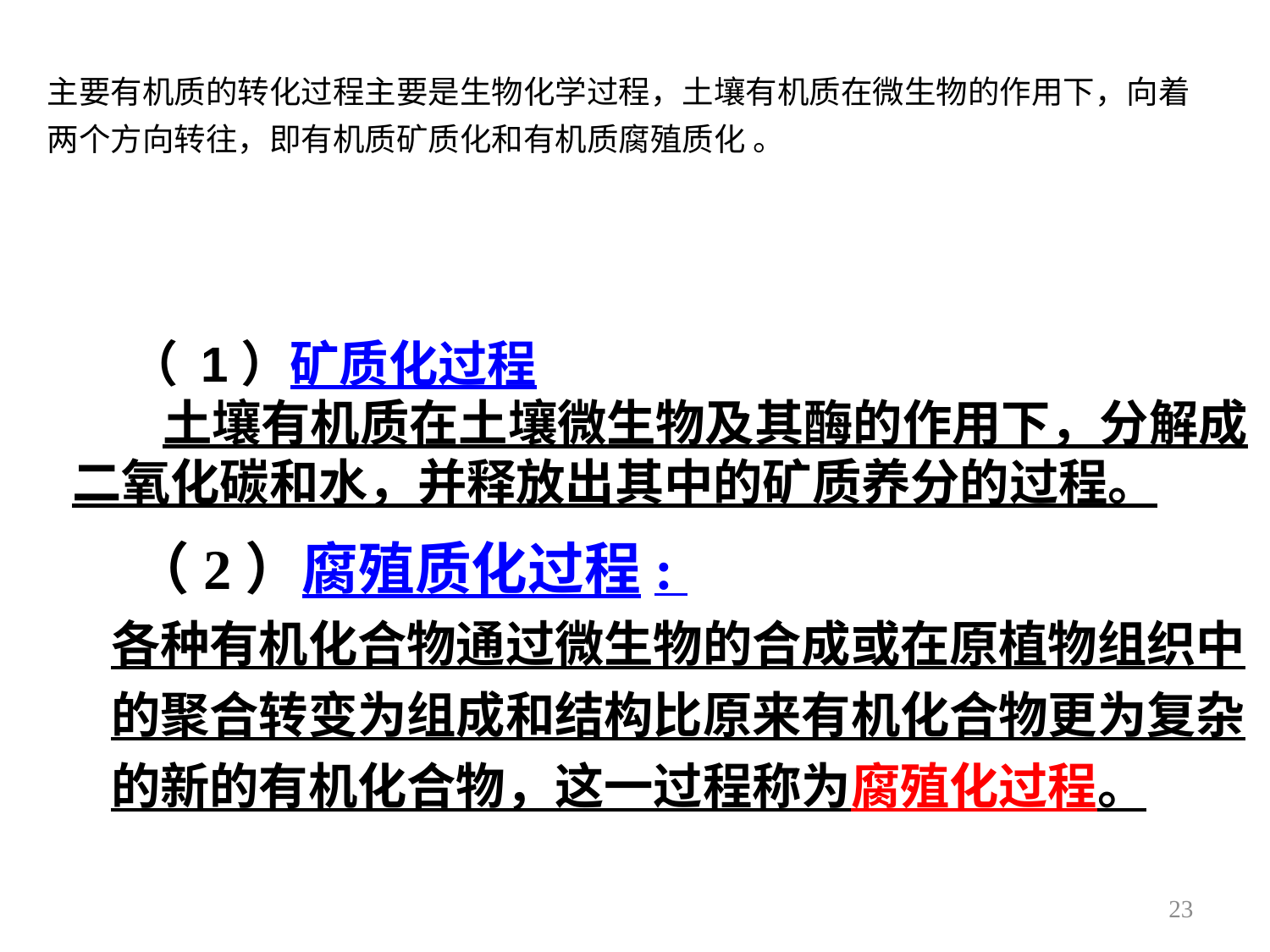

主要有机质的转化过程主要是生物化学过程，土壤有机质在微生物的作用下，向着两个方向转往，即有机质矿质化和有机质腐殖质化 。
    （ 1）矿质化过程
       土壤有机质在土壤微生物及其酶的作用下，分解成二氧化碳和水，并释放出其中的矿质养分的过程。
     （2）腐殖质化过程:
   各种有机化合物通过微生物的合成或在原植物组织中
   的聚合转变为组成和结构比原来有机化合物更为复杂
   的新的有机化合物，这一过程称为腐殖化过程。
23